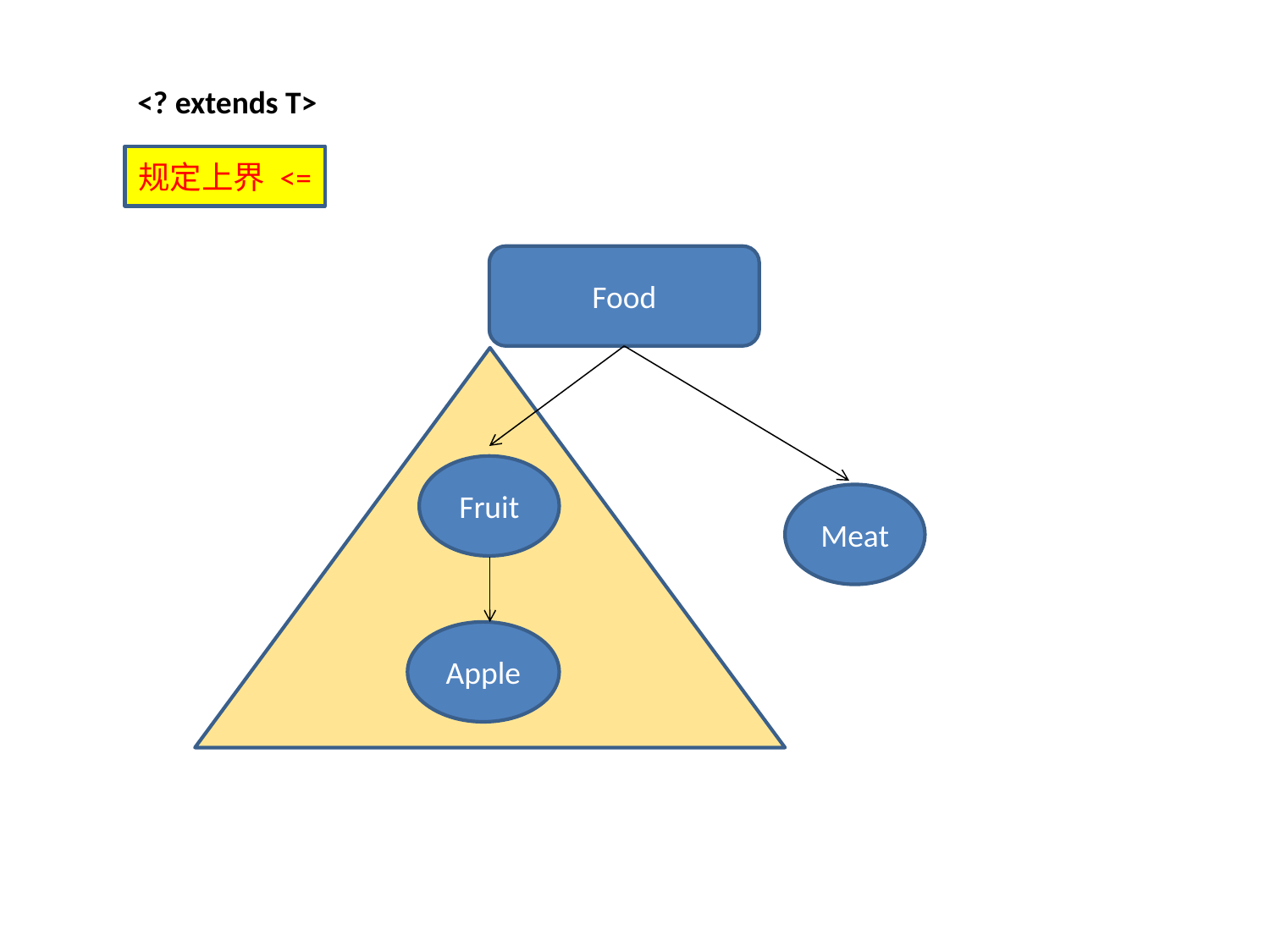

<? extends T>
规定上界 <=
Food

Fruit
Meat
Apple